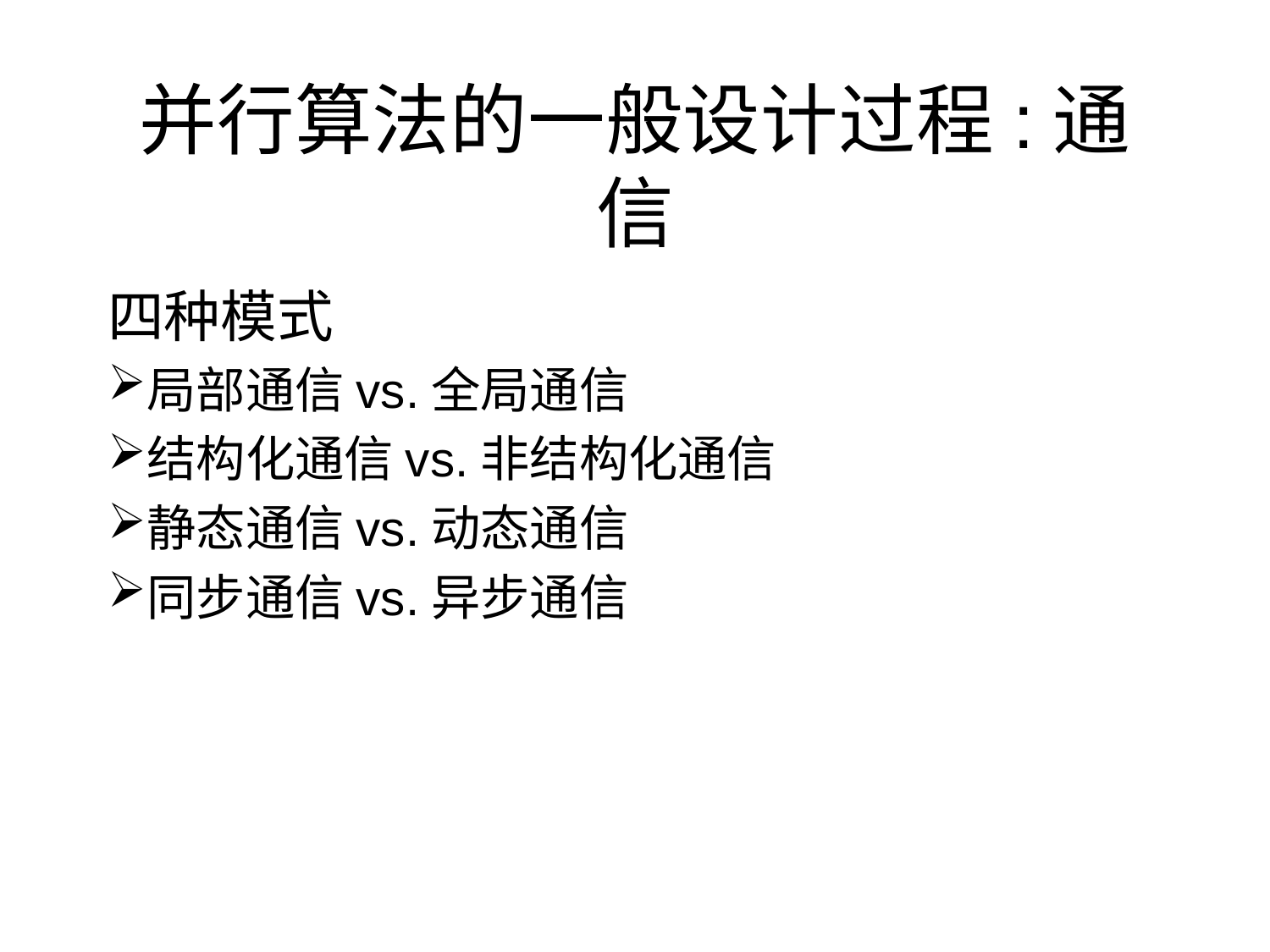

# 并行算法的一般设计过程:通信
四种模式
局部通信vs.全局通信
结构化通信vs.非结构化通信
静态通信vs.动态通信
同步通信vs.异步通信